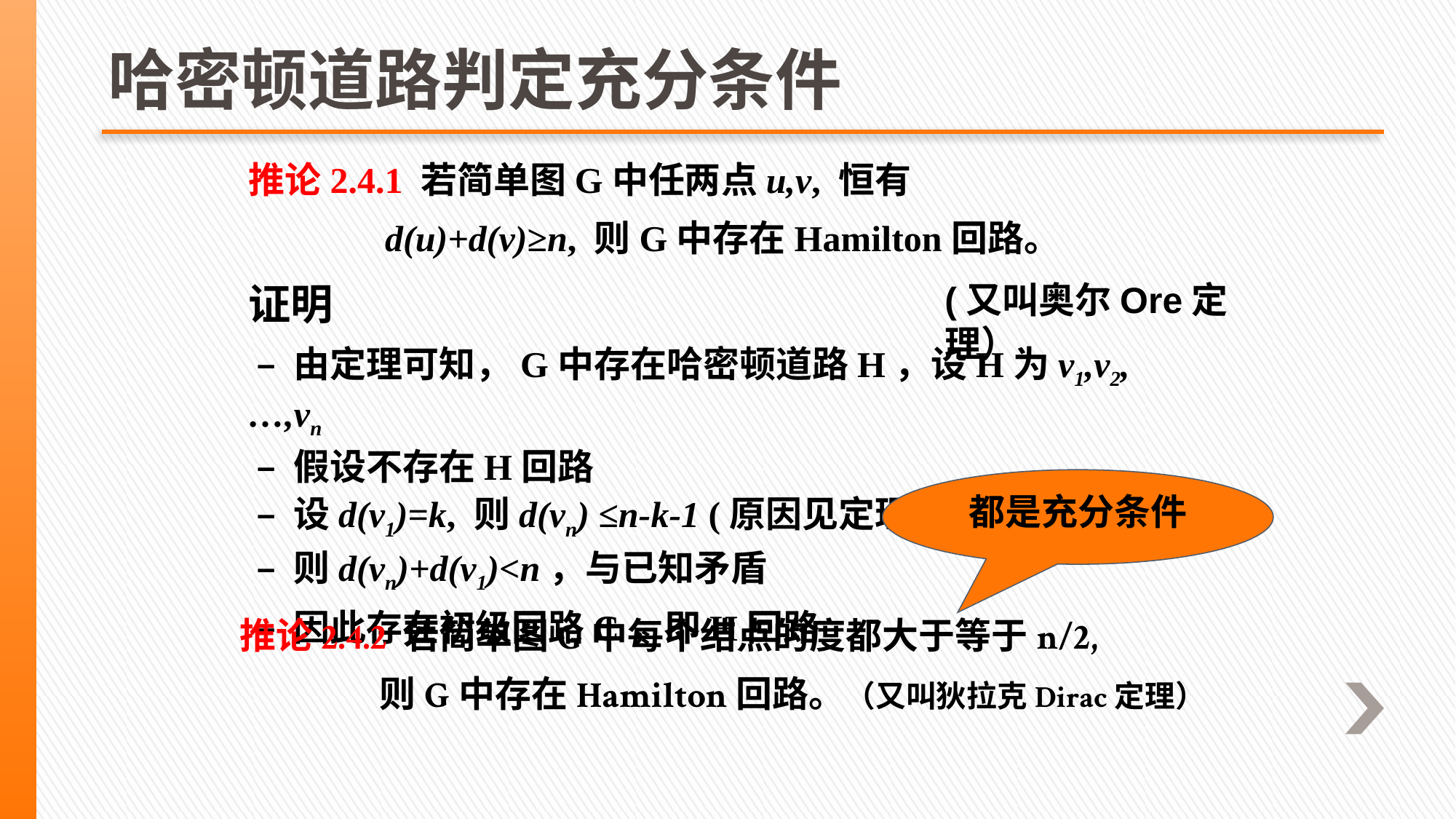

# 哈密顿道路判定充分条件
推论2.4.1 若简单图G中任两点u,v, 恒有
               d(u)+d(v)≥n, 则G中存在Hamilton回路。
证明
 – 由定理可知，G中存在哈密顿道路H，设H为v1,v2,…,vn
 – 假设不存在H回路
 – 设d(v1)=k, 则d(vn) ≤n-k-1 (原因见定理2.4.1)
 – 则d(vn)+d(v1)<n，与已知矛盾
 – 因此存在初级回路C，即H回路
(又叫奥尔Ore定理）
都是充分条件
推论2.4.2 若简单图G中每个结点的度都大于等于n/2,
                则G中存在Hamilton回路。（又叫狄拉克Dirac定理）